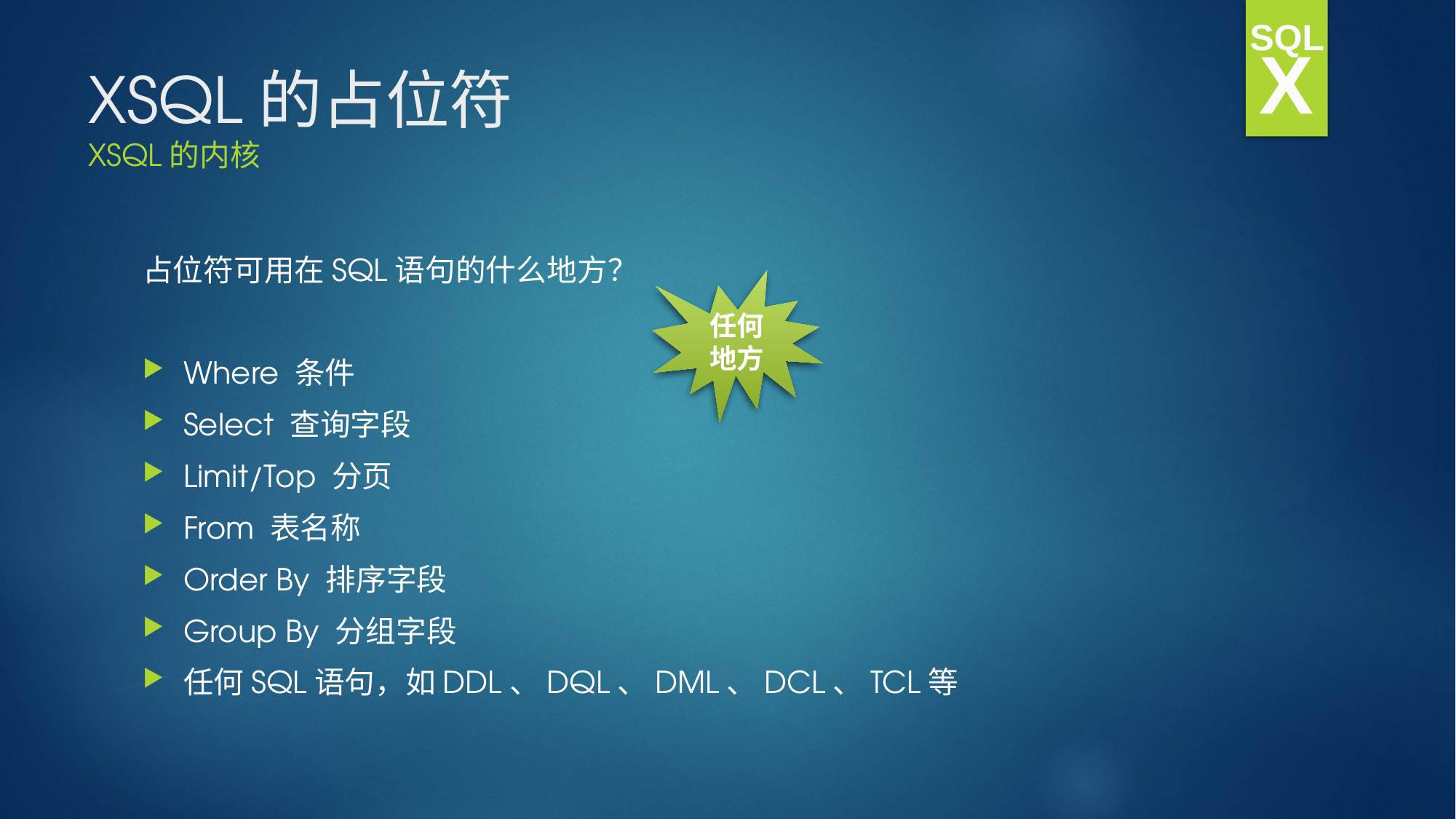

SQL
X
# XSQL的占位符 XSQL的内核
占位符可用在SQL语句的什么地方？

Where 条件
Select 查询字段
Limit/Top 分页
From 表名称
Order By 排序字段
Group By 分组字段
任何SQL语句，如DDL、DQL、DML、DCL、TCL等

任何地方